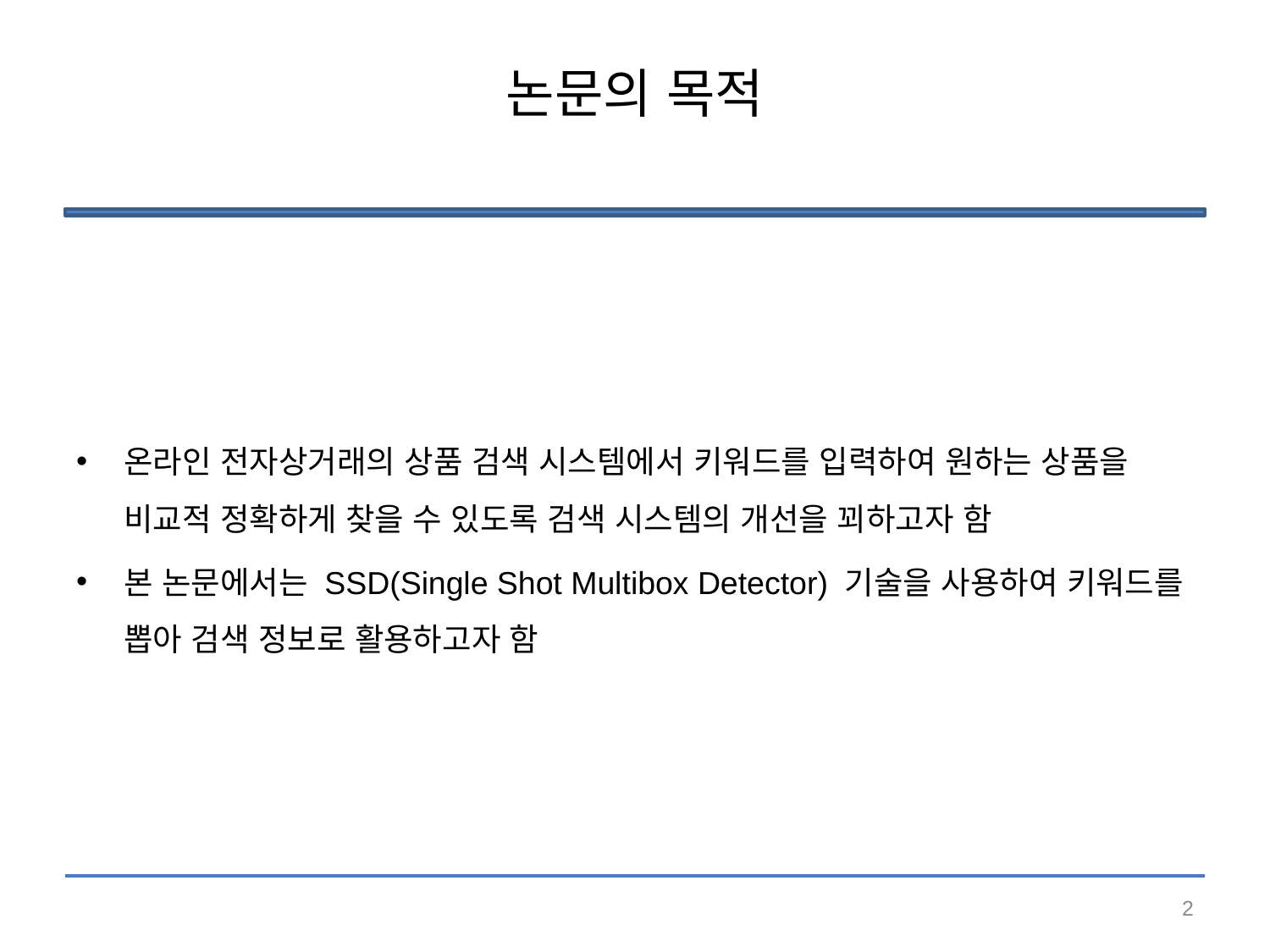

# 논문의 목적
온라인 전자상거래의 상품 검색 시스템에서 키워드를 입력하여 원하는 상품을 비교적 정확하게 찾을 수 있도록 검색 시스템의 개선을 꾀하고자 함
본 논문에서는 SSD(Single Shot Multibox Detector) 기술을 사용하여 키워드를 뽑아 검색 정보로 활용하고자 함
2